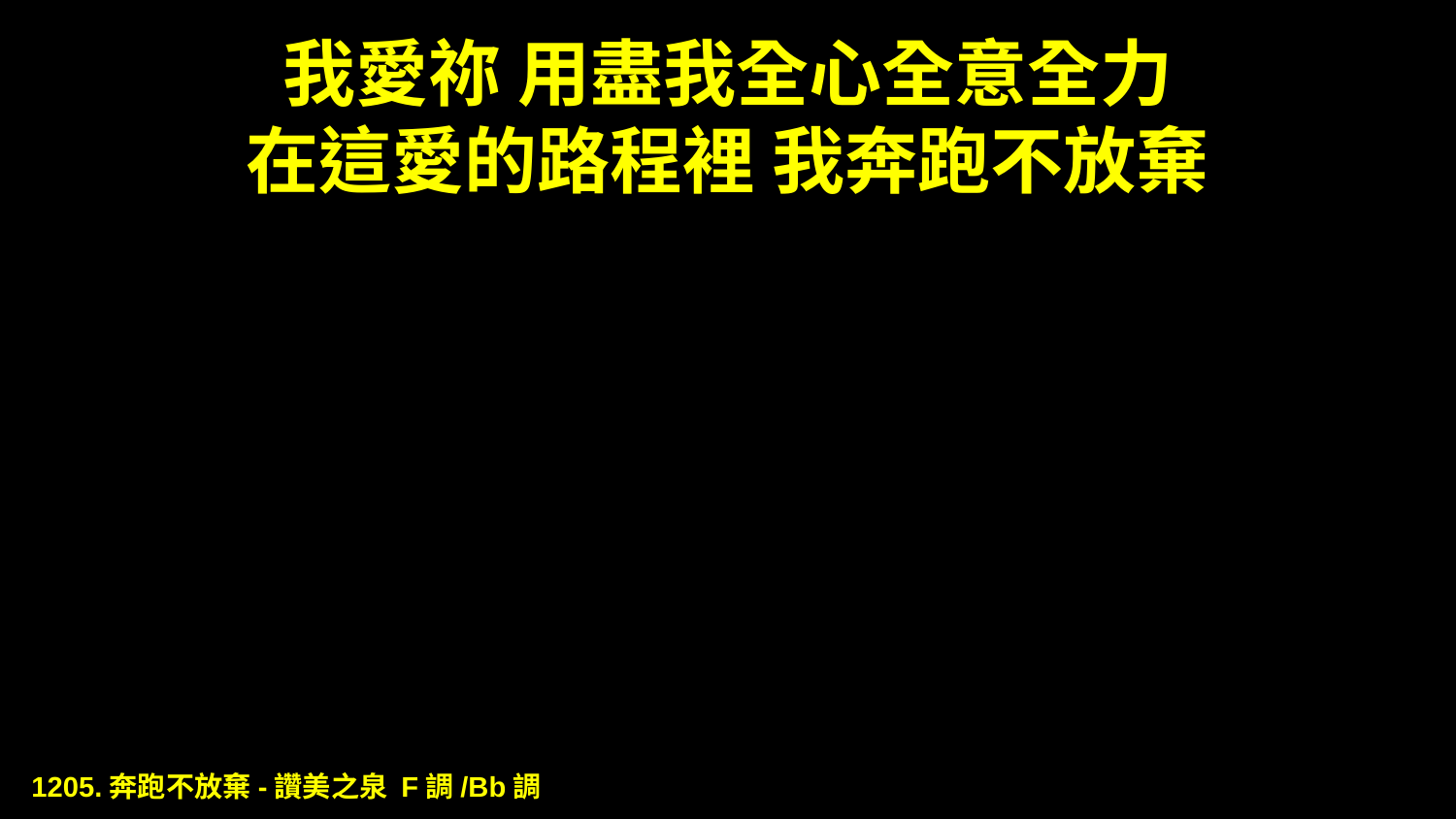

# 我愛祢 用盡我全心全意全力 在這愛的路程裡 我奔跑不放棄
1205.奔跑不放棄-讚美之泉 F調/Bb調